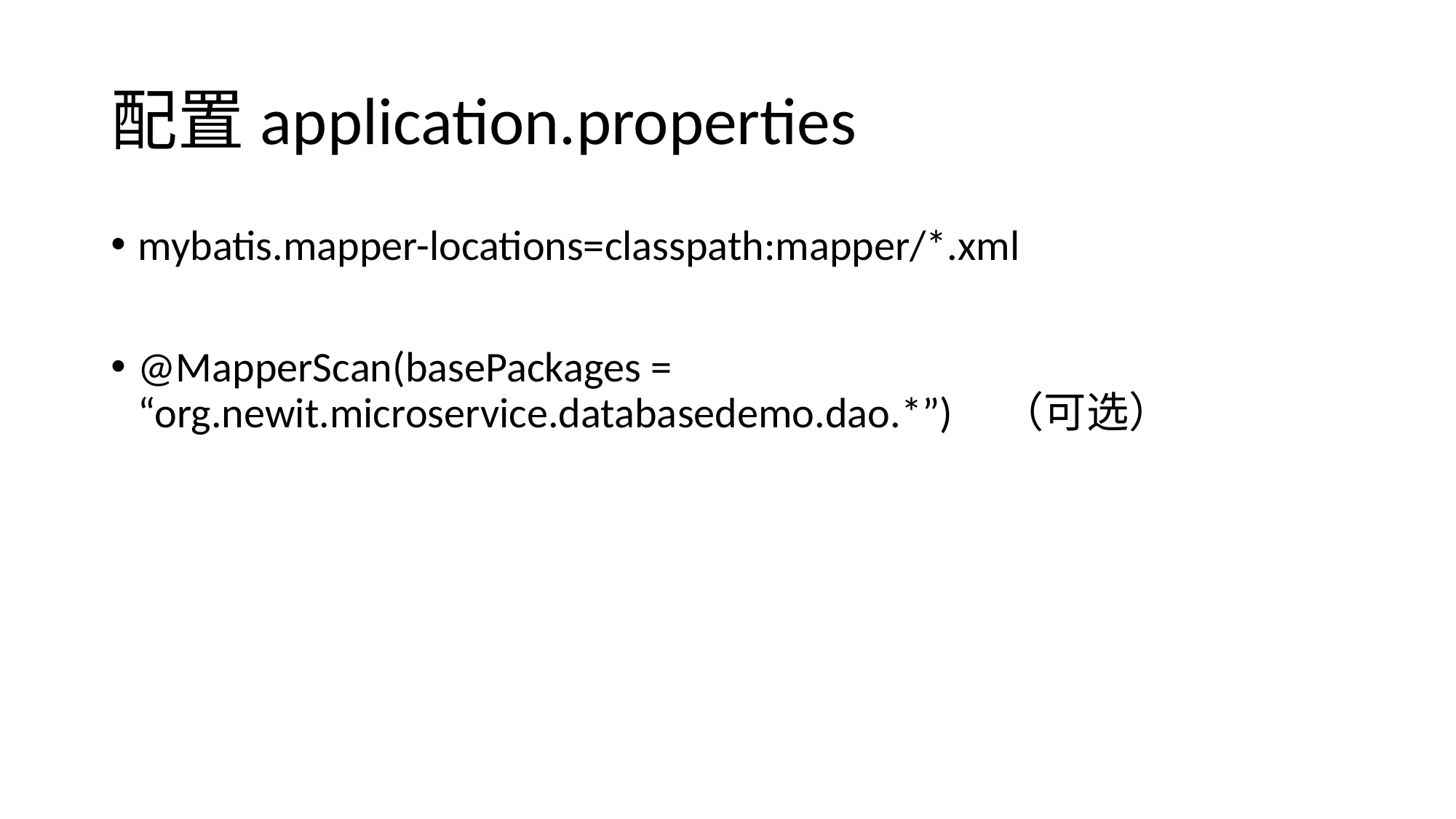

# 配置application.properties
mybatis.mapper-locations=classpath:mapper/*.xml

@MapperScan(basePackages = “org.newit.microservice.databasedemo.dao.*”)    （可选）